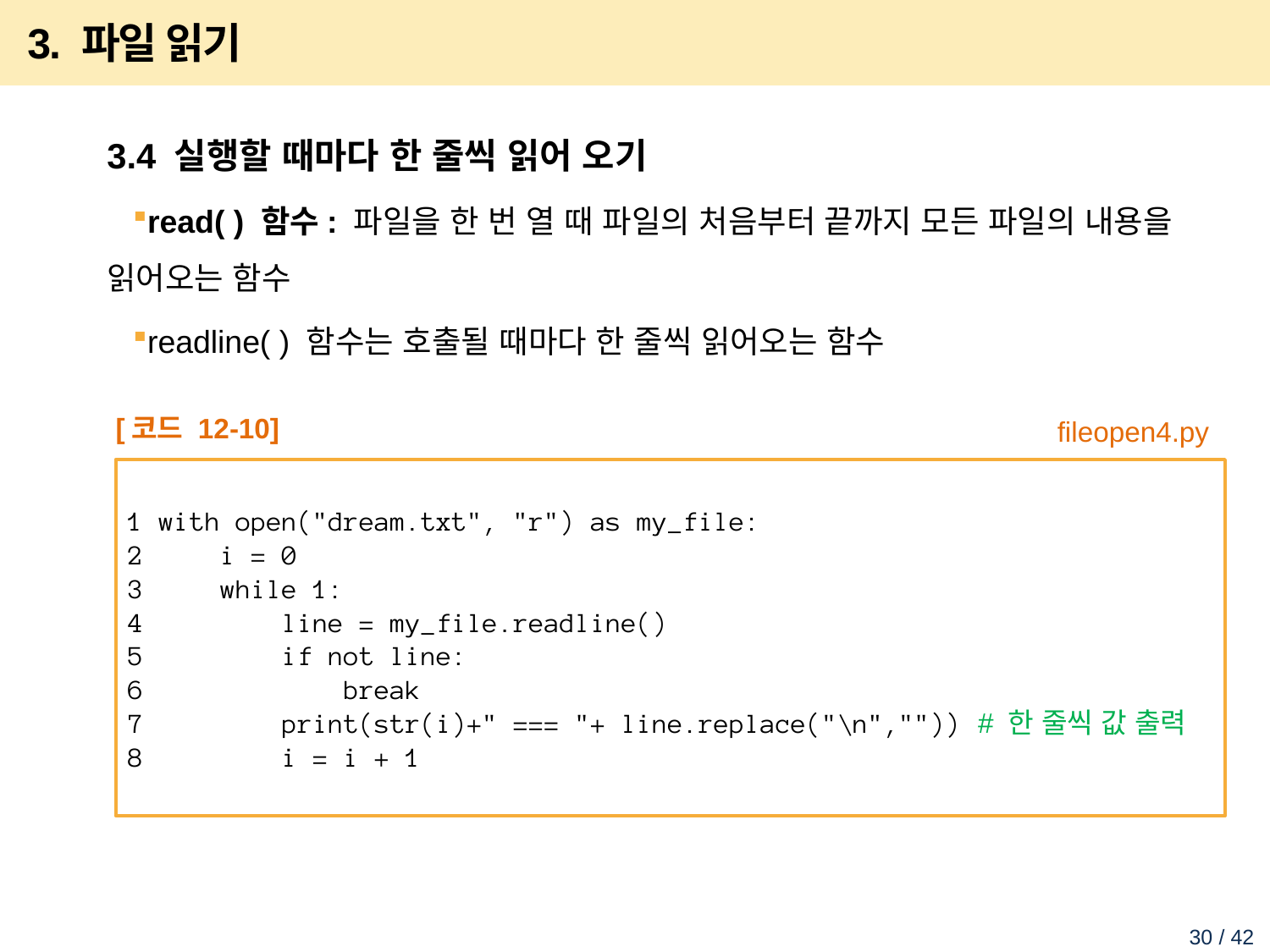

# 3. 파일 읽기
3.4 실행할 때마다 한 줄씩 읽어 오기
read( ) 함수: 파일을 한 번 열 때 파일의 처음부터 끝까지 모든 파일의 내용을 읽어오는 함수
readline( ) 함수는 호출될 때마다 한 줄씩 읽어오는 함수
[코드 12-10]
1 with open("dream.txt", "r") as my_file:
2     i = 0
3     while 1:
4         line = my_file.readline()
5         if not line:
6             break
7         print(str(i)+" === "+ line.replace("\n","")) # 한 줄씩 값 출력
8         i = i + 1
fileopen4.py